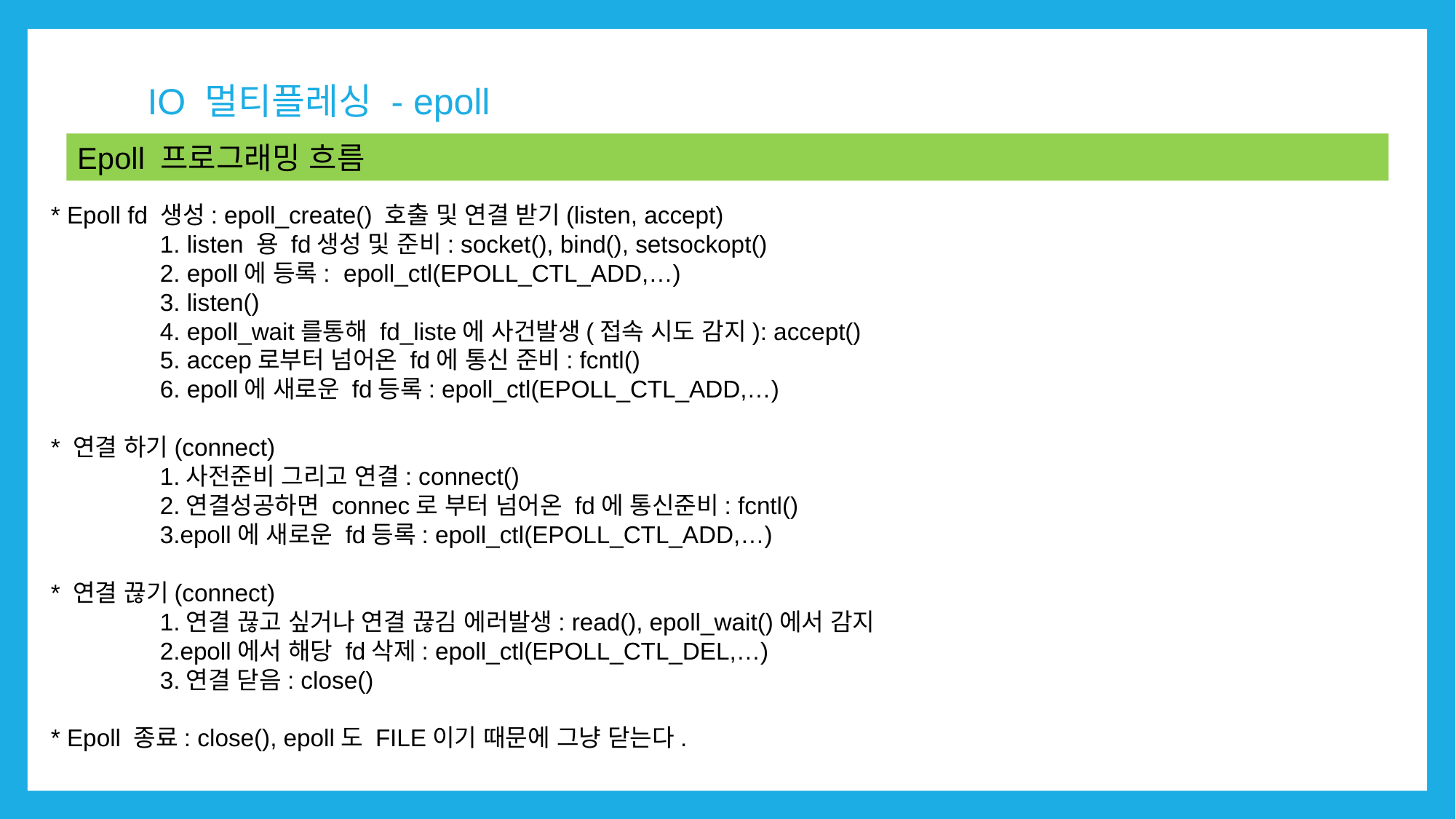

IO 멀티플레싱 - epoll
Epoll 프로그래밍 흐름
* Epoll fd 생성: epoll_create() 호출 및 연결 받기(listen, accept)
	1. listen 용 fd생성 및 준비: socket(), bind(), setsockopt()
	2. epoll에 등록:  epoll_ctl(EPOLL_CTL_ADD,…)
	3. listen()
	4. epoll_wait를통해 fd_liste에 사건발생(접속 시도 감지): accept()
	5. accep로부터 넘어온 fd에 통신 준비: fcntl()
	6. epoll에 새로운 fd등록: epoll_ctl(EPOLL_CTL_ADD,…)

* 연결 하기(connect)
	1.사전준비 그리고 연결: connect()
	2.연결성공하면 connec로 부터 넘어온 fd에 통신준비: fcntl()
	3.epoll에 새로운 fd등록: epoll_ctl(EPOLL_CTL_ADD,…)

* 연결 끊기(connect)
	1.연결 끊고 싶거나 연결 끊김 에러발생: read(), epoll_wait()에서 감지
	2.epoll에서 해당 fd삭제: epoll_ctl(EPOLL_CTL_DEL,…)
	3.연결 닫음: close()

* Epoll 종료: close(), epoll도 FILE이기 때문에 그냥 닫는다.